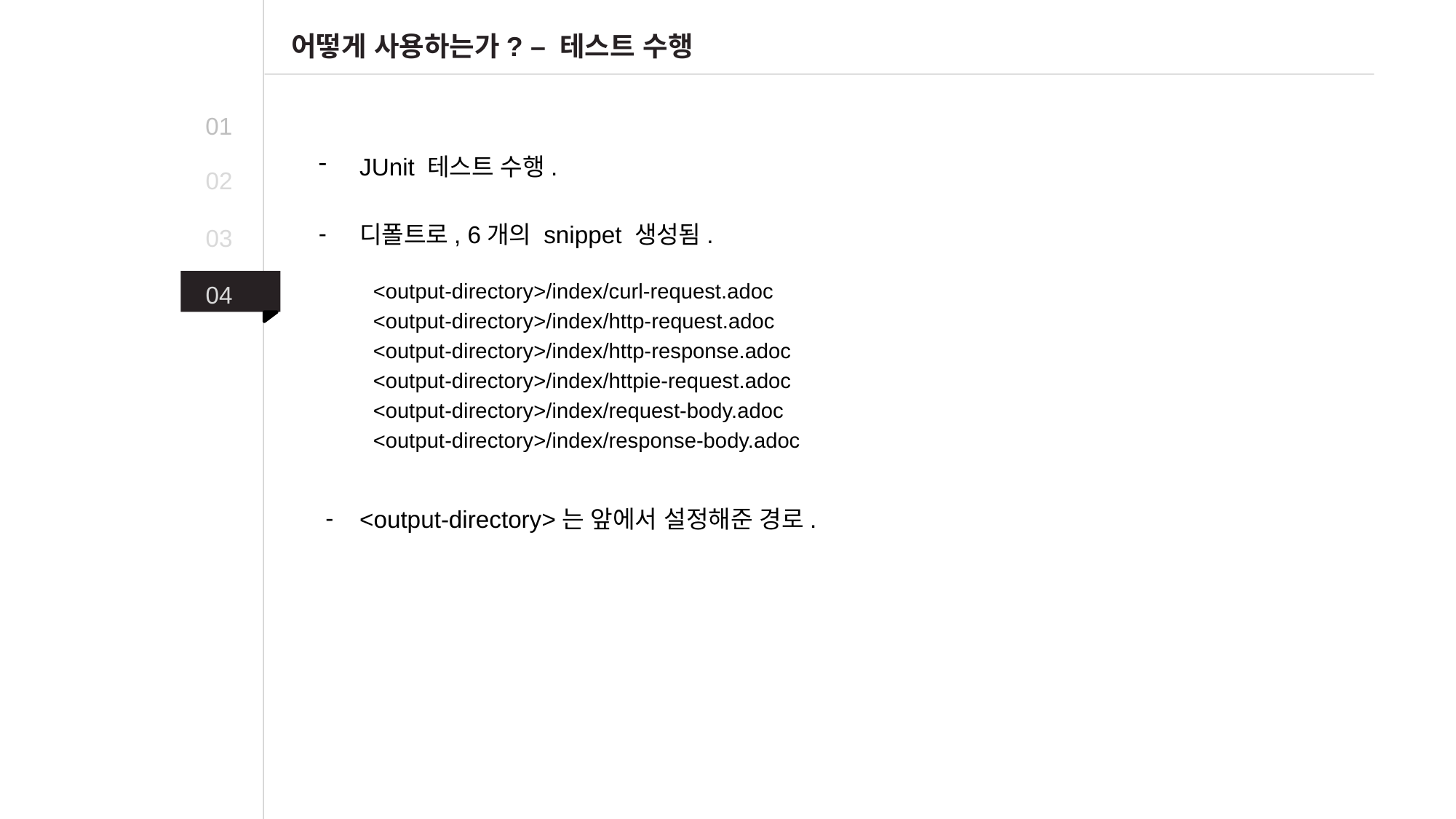

어떻게 사용하는가? – 테스트 수행
01
JUnit 테스트 수행.

디폴트로, 6개의 snippet 생성됨.

<output-directory>/index/curl-request.adoc
<output-directory>/index/http-request.adoc
<output-directory>/index/http-response.adoc
<output-directory>/index/httpie-request.adoc
<output-directory>/index/request-body.adoc
<output-directory>/index/response-body.adoc

<output-directory>는 앞에서 설정해준 경로.
02
03

04